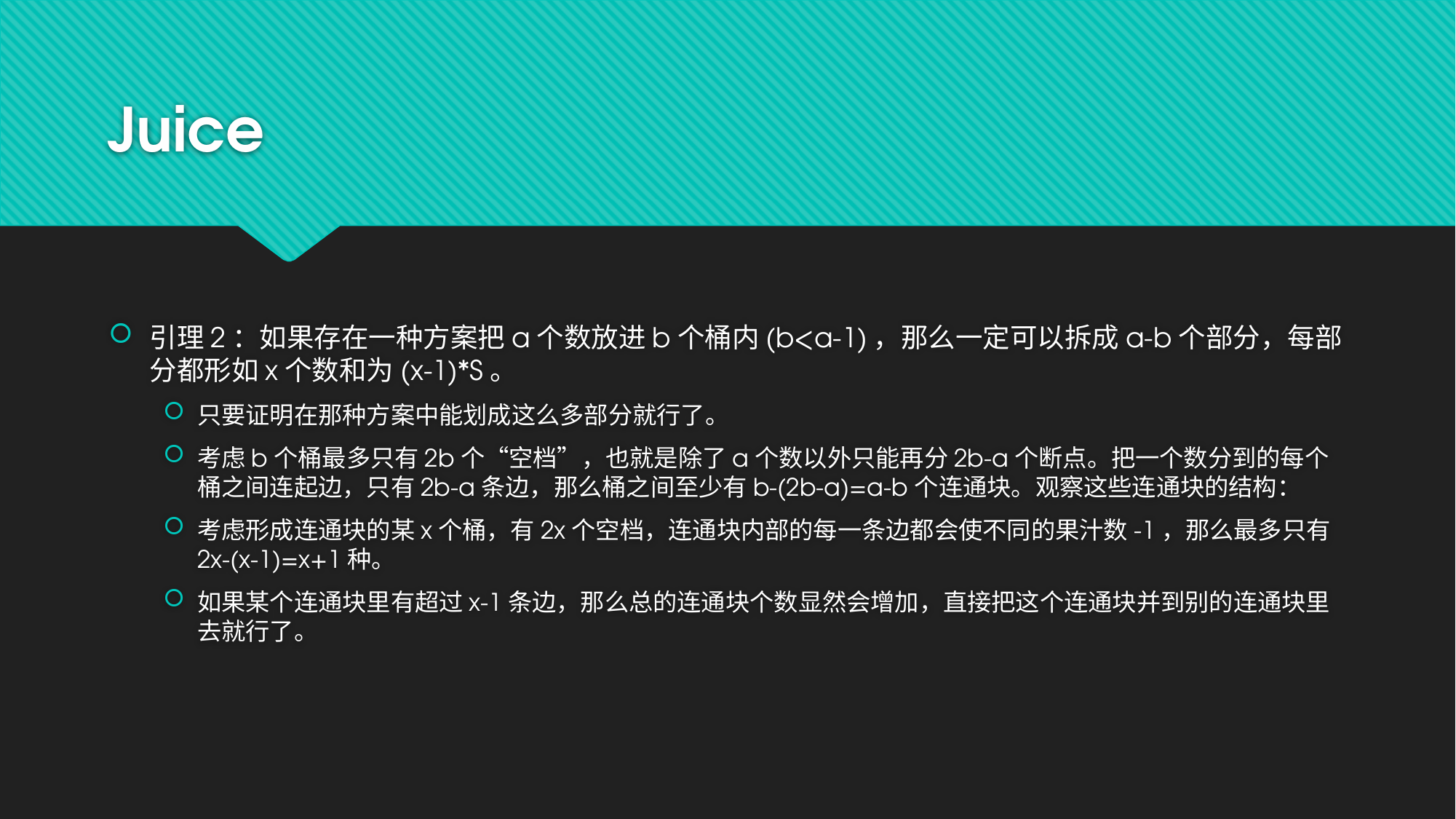

# Juice
引理2：如果存在一种方案把a个数放进b个桶内(b<a-1)，那么一定可以拆成a-b个部分，每部分都形如x个数和为(x-1)*S。
只要证明在那种方案中能划成这么多部分就行了。
考虑b个桶最多只有2b个“空档”，也就是除了a个数以外只能再分2b-a个断点。把一个数分到的每个桶之间连起边，只有2b-a条边，那么桶之间至少有b-(2b-a)=a-b个连通块。观察这些连通块的结构：
考虑形成连通块的某x个桶，有2x个空档，连通块内部的每一条边都会使不同的果汁数-1，那么最多只有2x-(x-1)=x+1种。
如果某个连通块里有超过x-1条边，那么总的连通块个数显然会增加，直接把这个连通块并到别的连通块里去就行了。